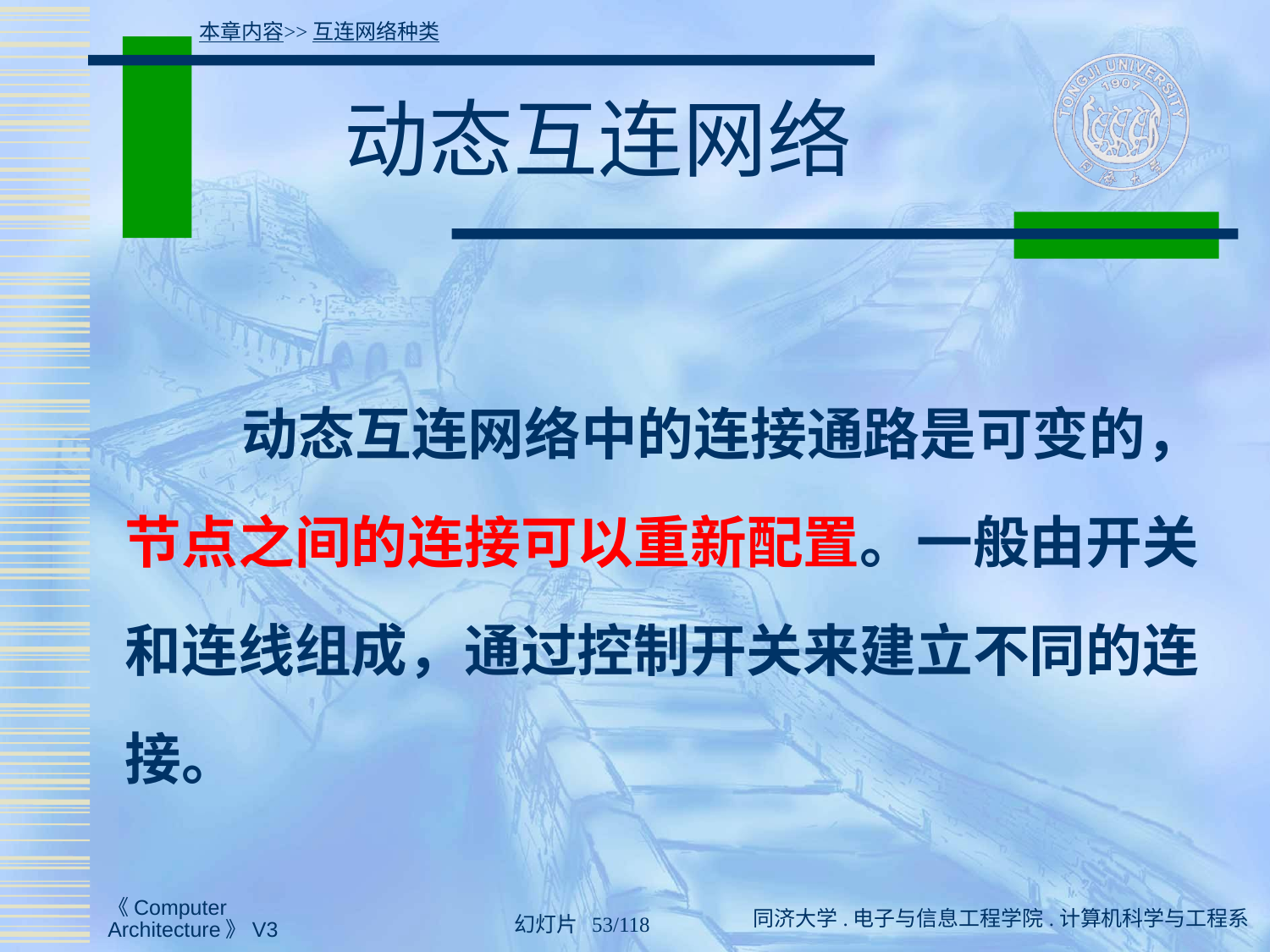

本章内容>>互连网络种类
# 动态互连网络
        动态互连网络中的连接通路是可变的，节点之间的连接可以重新配置。一般由开关和连线组成，通过控制开关来建立不同的连接。